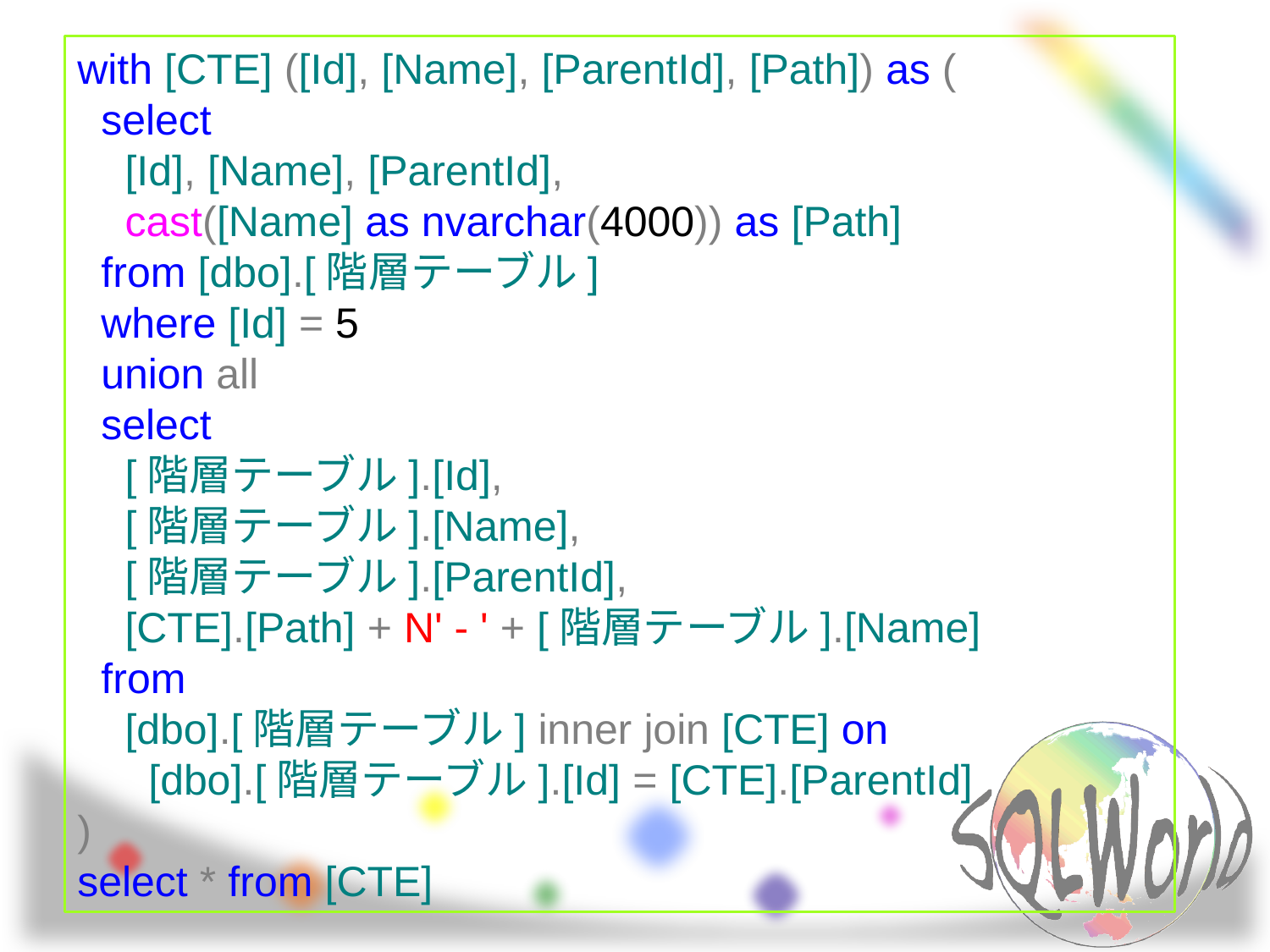

with [CTE] ([Id], [Name], [ParentId], [Path]) as (
  select
    [Id], [Name], [ParentId],
    cast([Name] as nvarchar(4000)) as [Path]
  from [dbo].[階層テーブル]
  where [Id] = 5
  union all
  select
    [階層テーブル].[Id],
    [階層テーブル].[Name],
    [階層テーブル].[ParentId],
    [CTE].[Path] + N' - ' + [階層テーブル].[Name]
  from
    [dbo].[階層テーブル] inner join [CTE] on
      [dbo].[階層テーブル].[Id] = [CTE].[ParentId]
)
select * from [CTE]
#